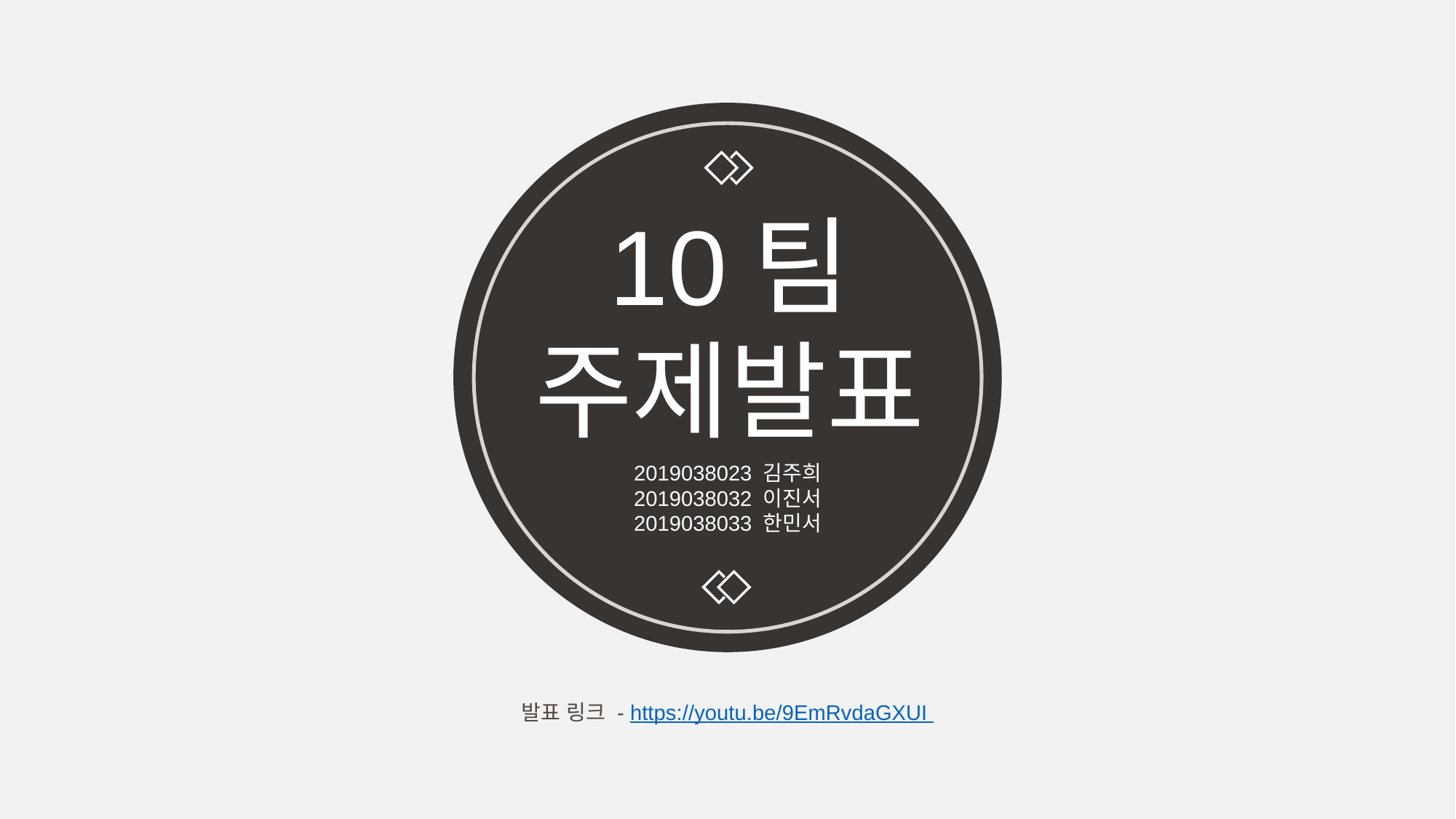

10팀
주제발표
2019038023 김주희
2019038032 이진서
2019038033 한민서

발표 링크 - https://youtu.be/9EmRvdaGXUI